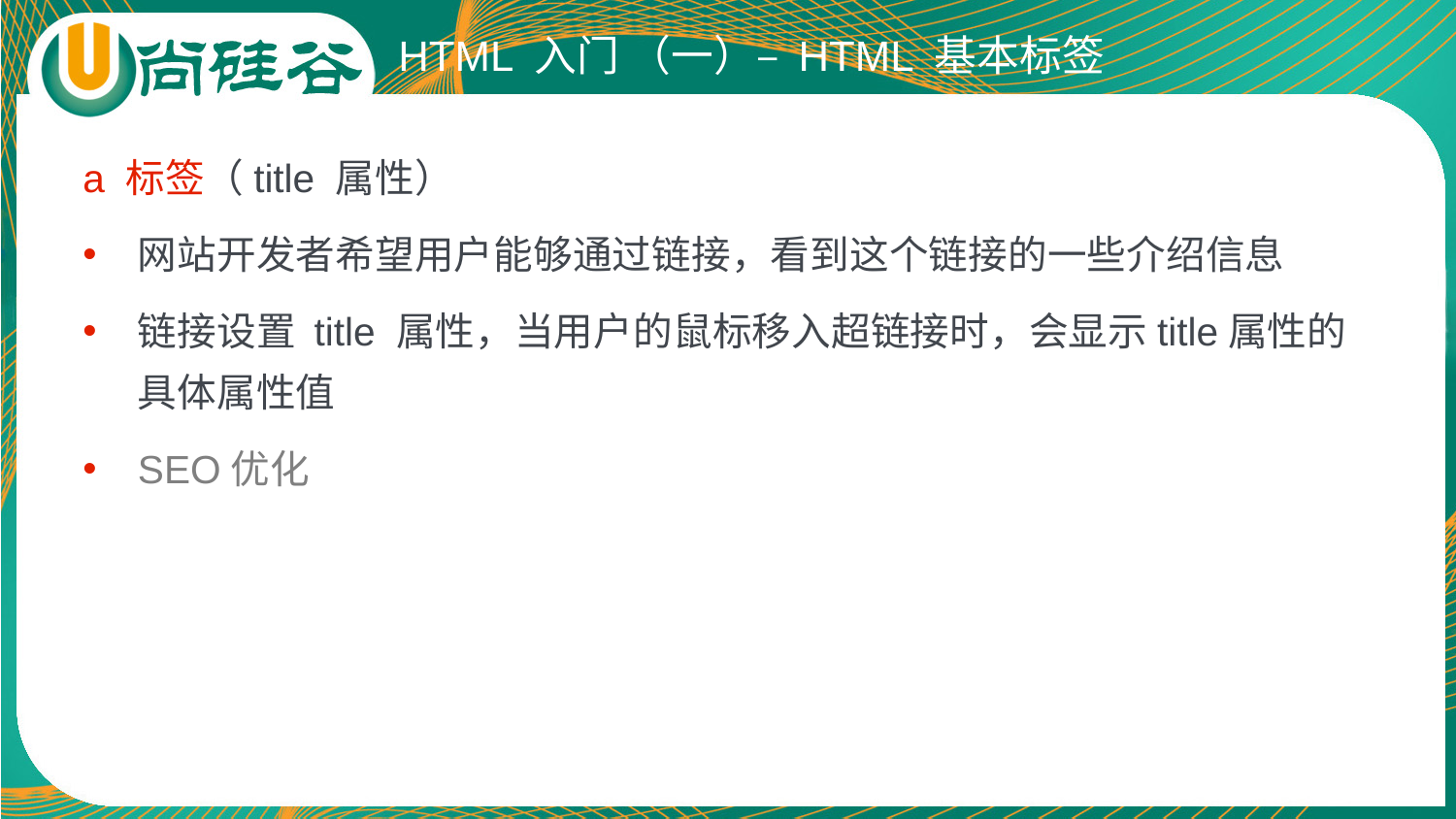

# HTML 入门 （一）– HTML 基本标签
a 标签（title 属性）
网站开发者希望用户能够通过链接，看到这个链接的一些介绍信息
链接设置 title 属性，当用户的鼠标移入超链接时，会显示title属性的具体属性值
SEO优化